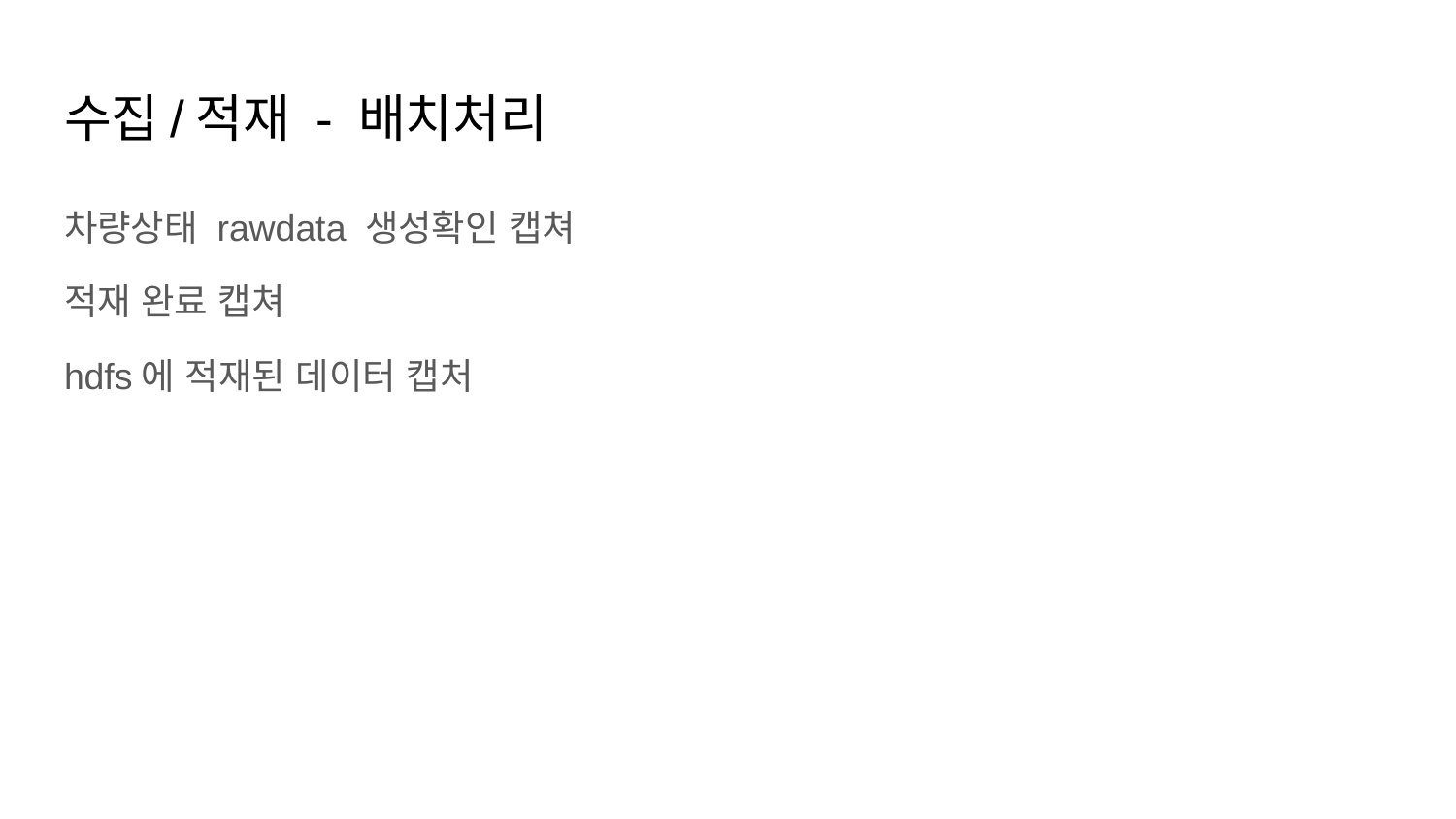

# 수집/적재 - 배치처리
차량상태 rawdata 생성확인 캡쳐
적재 완료 캡쳐
hdfs에 적재된 데이터 캡처